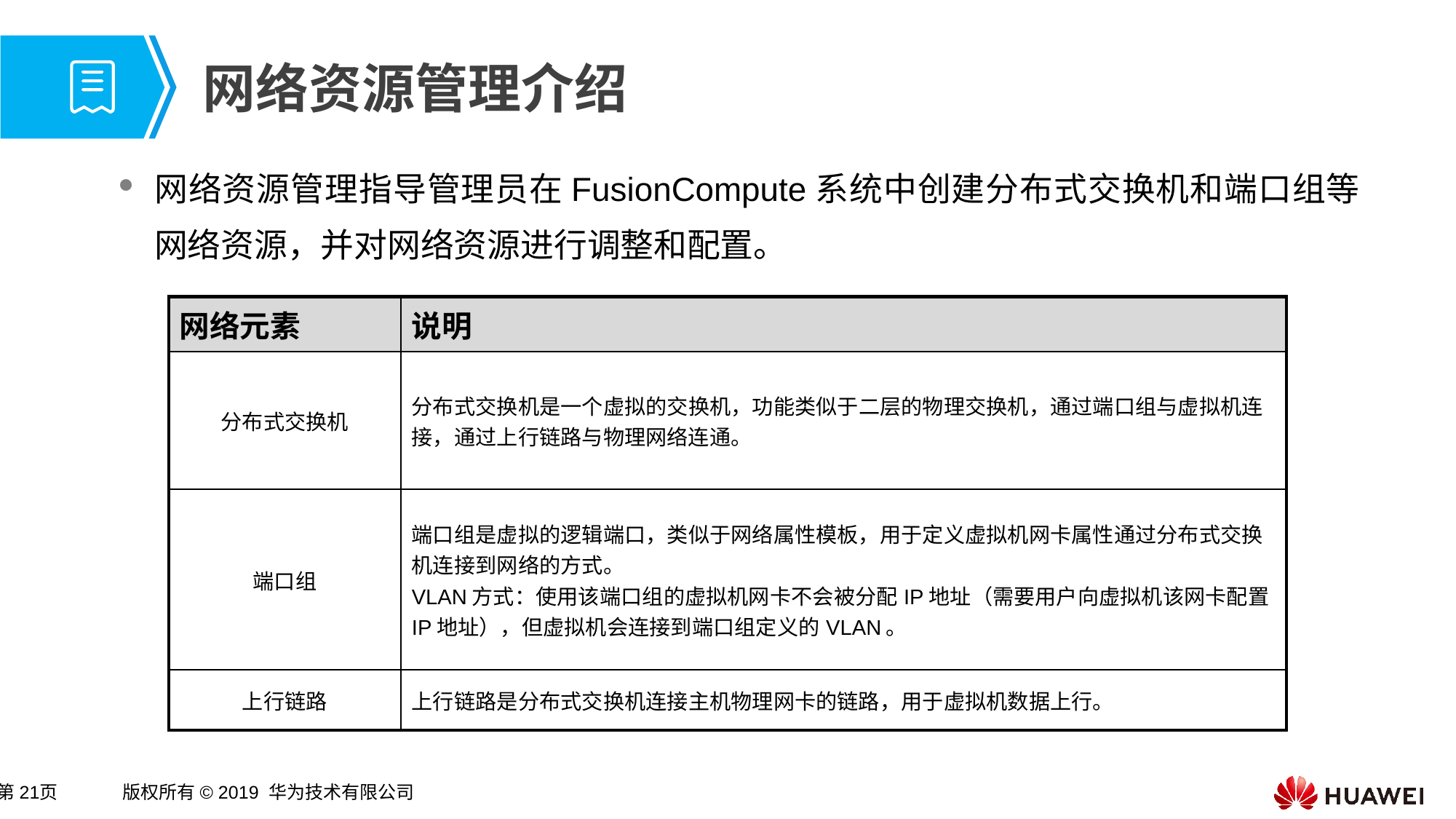

# 网络资源管理介绍
网络资源管理指导管理员在FusionCompute系统中创建分布式交换机和端口组等网络资源，并对网络资源进行调整和配置。
| 网络元素 | 说明 |
| --- | --- |
| 分布式交换机 | 分布式交换机是一个虚拟的交换机，功能类似于二层的物理交换机，通过端口组与虚拟机连接，通过上行链路与物理网络连通。 |
| 端口组 | 端口组是虚拟的逻辑端口，类似于网络属性模板，用于定义虚拟机网卡属性通过分布式交换机连接到网络的方式。 VLAN方式：使用该端口组的虚拟机网卡不会被分配IP地址（需要用户向虚拟机该网卡配置IP地址），但虚拟机会连接到端口组定义的VLAN。 |
| 上行链路 | 上行链路是分布式交换机连接主机物理网卡的链路，用于虚拟机数据上行。 |